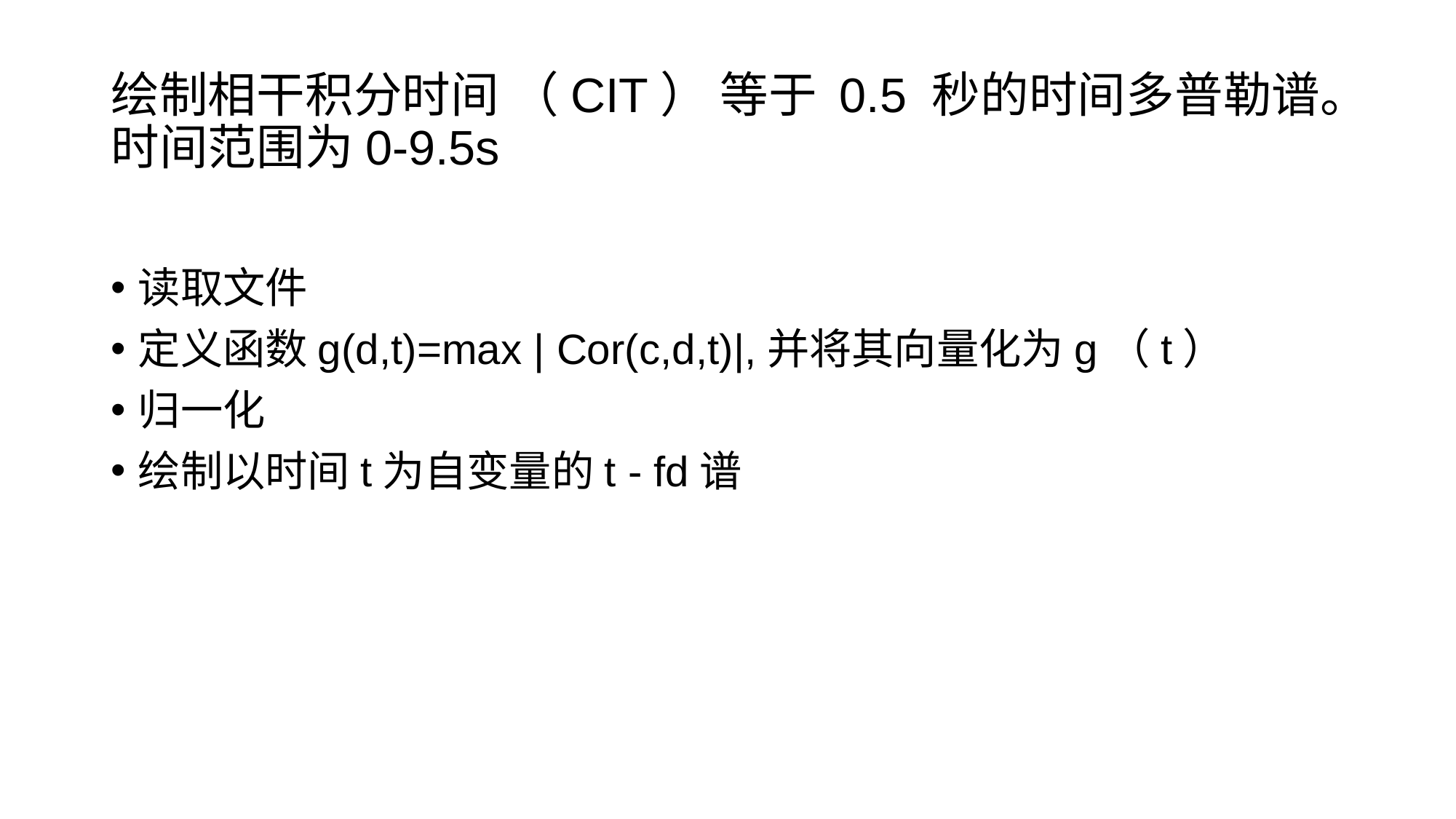

# 绘制相干积分时间 （CIT） 等于 0.5 秒的时间多普勒谱。时间范围为0-9.5s

读取文件
定义函数g(d,t)=max | Cor(c,d,t)|,并将其向量化为g（t）
归一化
绘制以时间t为自变量的t - fd谱